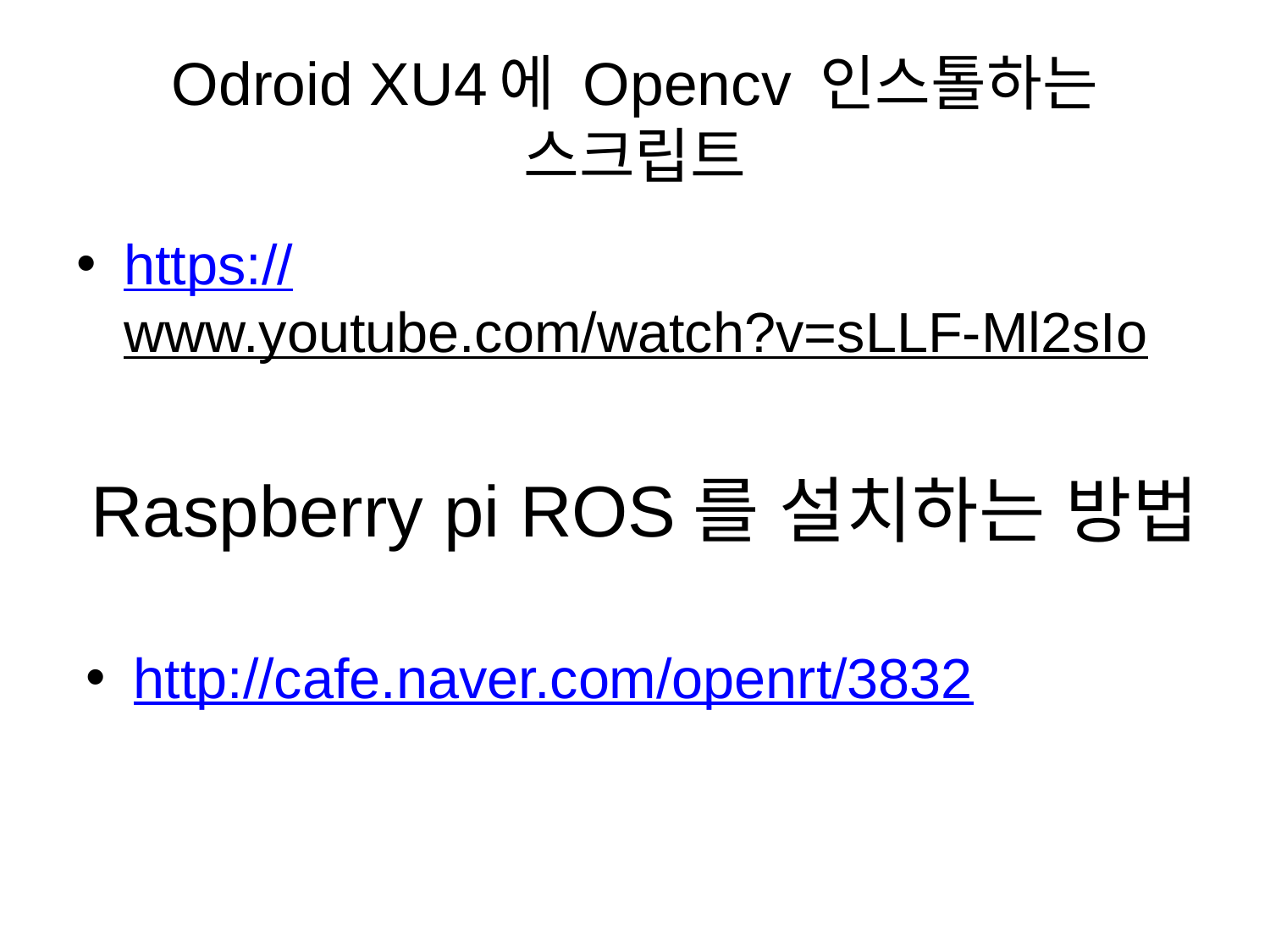

# Odroid XU4에 Opencv 인스톨하는 스크립트
https://www.youtube.com/watch?v=sLLF-Ml2sIo
Raspberry pi ROS를 설치하는 방법
http://cafe.naver.com/openrt/3832